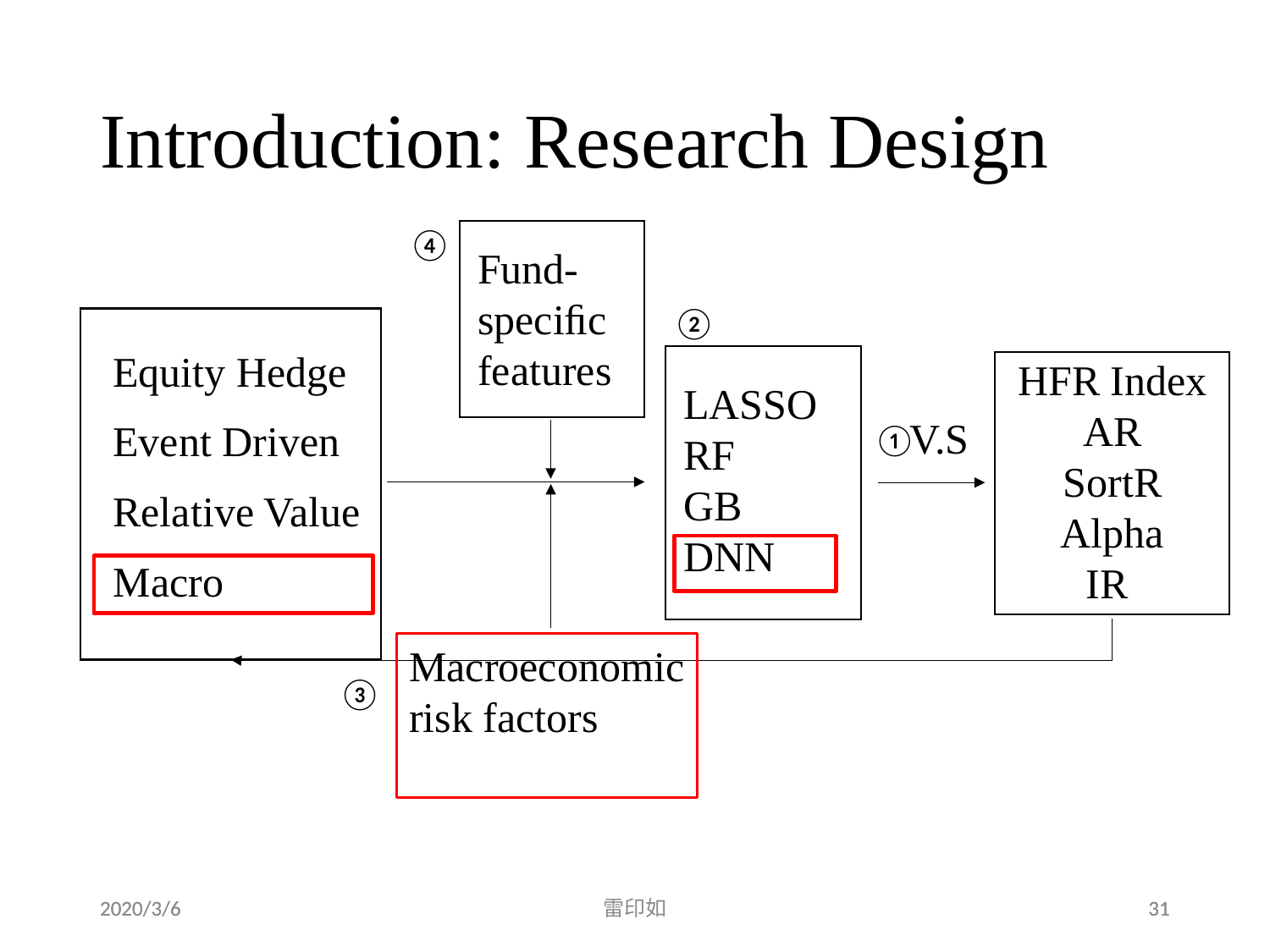

# Introduction: Research Design
④

Fund-speciﬁc  features
②

Equity Hedge

Event Driven

Relative Value

Macro

LASSO
RF
GB
DNN
HFR Index
AR
SortR
Alpha
IR

V.S
①

Macroeconomic
risk factors
③
2020/3/6
2020/3/6
雷印如
31
31